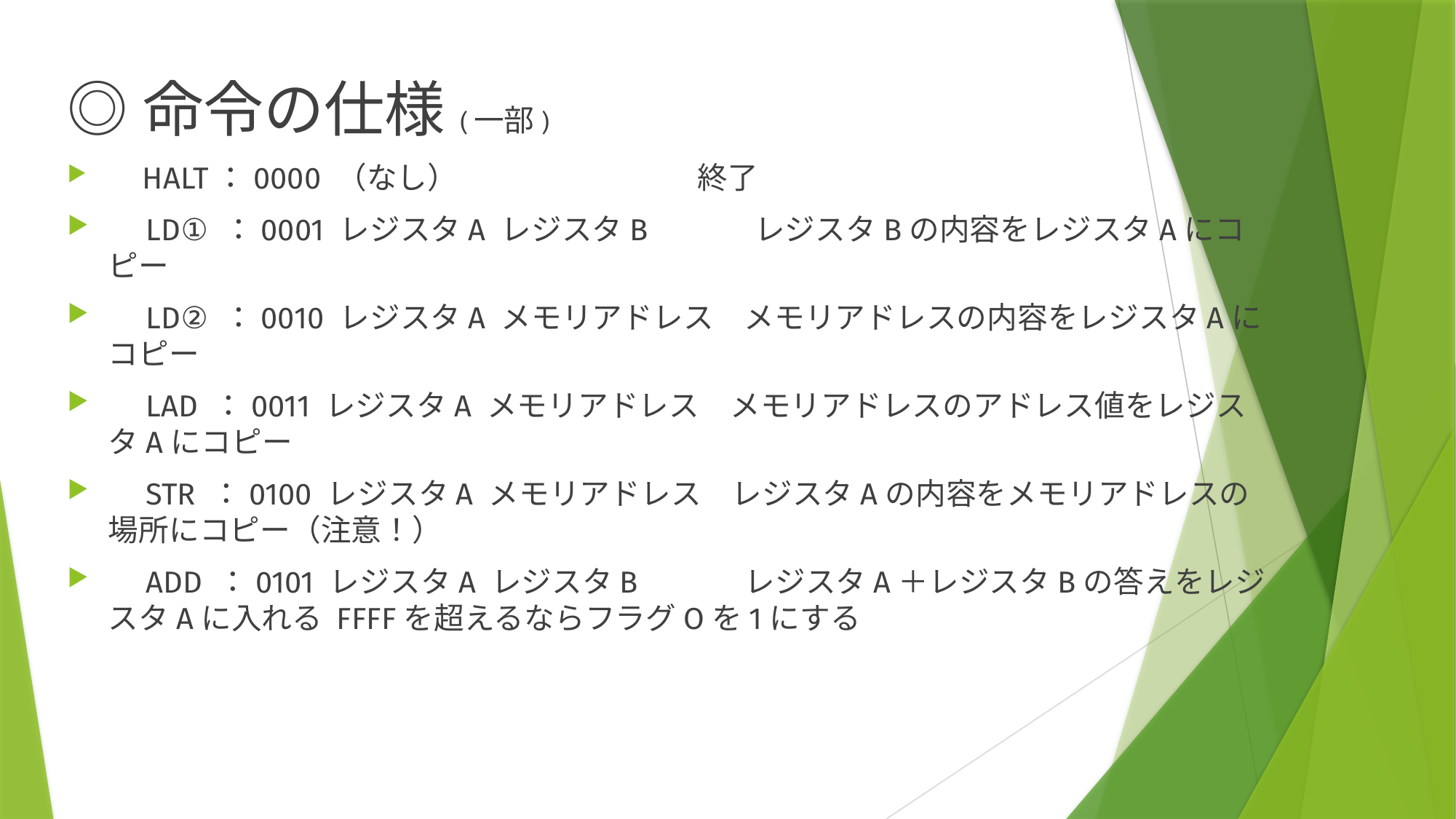

◎命令の仕様(一部)
　HALT：0000 （なし）  　　　　  　　　終了
　LD① ：0001 レジスタA レジスタB 　　　レジスタBの内容をレジスタAにコピー
　LD② ：0010 レジスタA メモリアドレス　メモリアドレスの内容をレジスタAにコピー
　LAD ：0011 レジスタA メモリアドレス　メモリアドレスのアドレス値をレジスタAにコピー
　STR ：0100 レジスタA メモリアドレス　レジスタAの内容をメモリアドレスの場所にコピー（注意！）
　ADD ：0101 レジスタA レジスタB 　　　レジスタA＋レジスタBの答えをレジスタAに入れる FFFFを超えるならフラグOを1にする